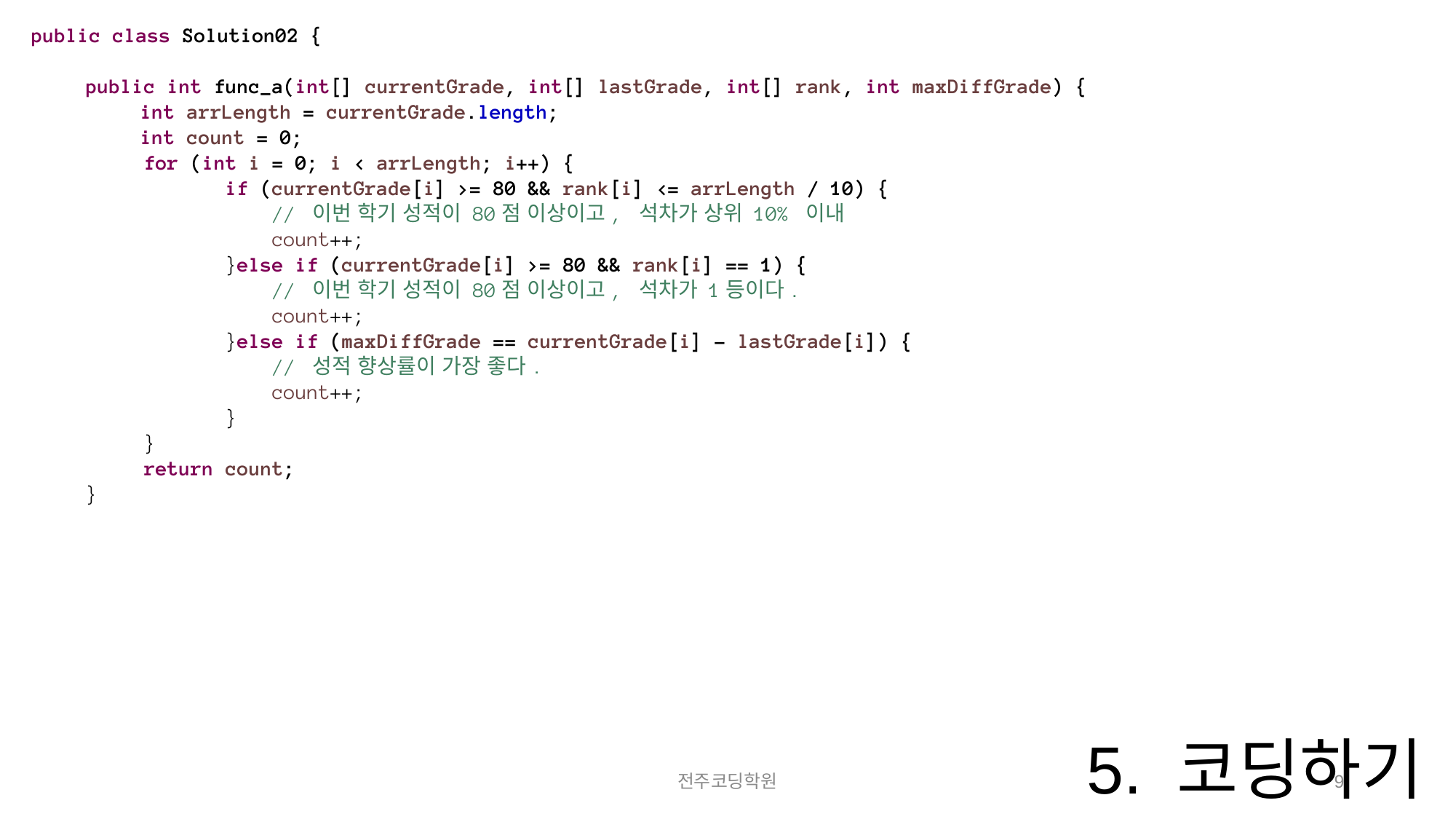

public class Solution02 {

public int func_a(int[] currentGrade, int[] lastGrade, int[] rank, int maxDiffGrade) {
int arrLength = currentGrade.length;
int count = 0;
     for (int i = 0; i < arrLength; i++) {
            if (currentGrade[i] >= 80 && rank[i] <= arrLength / 10) {
                // 이번 학기 성적이 80점 이상이고, 석차가 상위 10% 이내
                count++;
            }else if (currentGrade[i] >= 80 && rank[i] == 1) {
                // 이번 학기 성적이 80점 이상이고, 석차가 1등이다.
                count++;
            }else if (maxDiffGrade == currentGrade[i] - lastGrade[i]) {
                // 성적 향상률이 가장 좋다.
                count++;
            }
     }
     return count;
}

# 5. 코딩하기
전주코딩학원
9